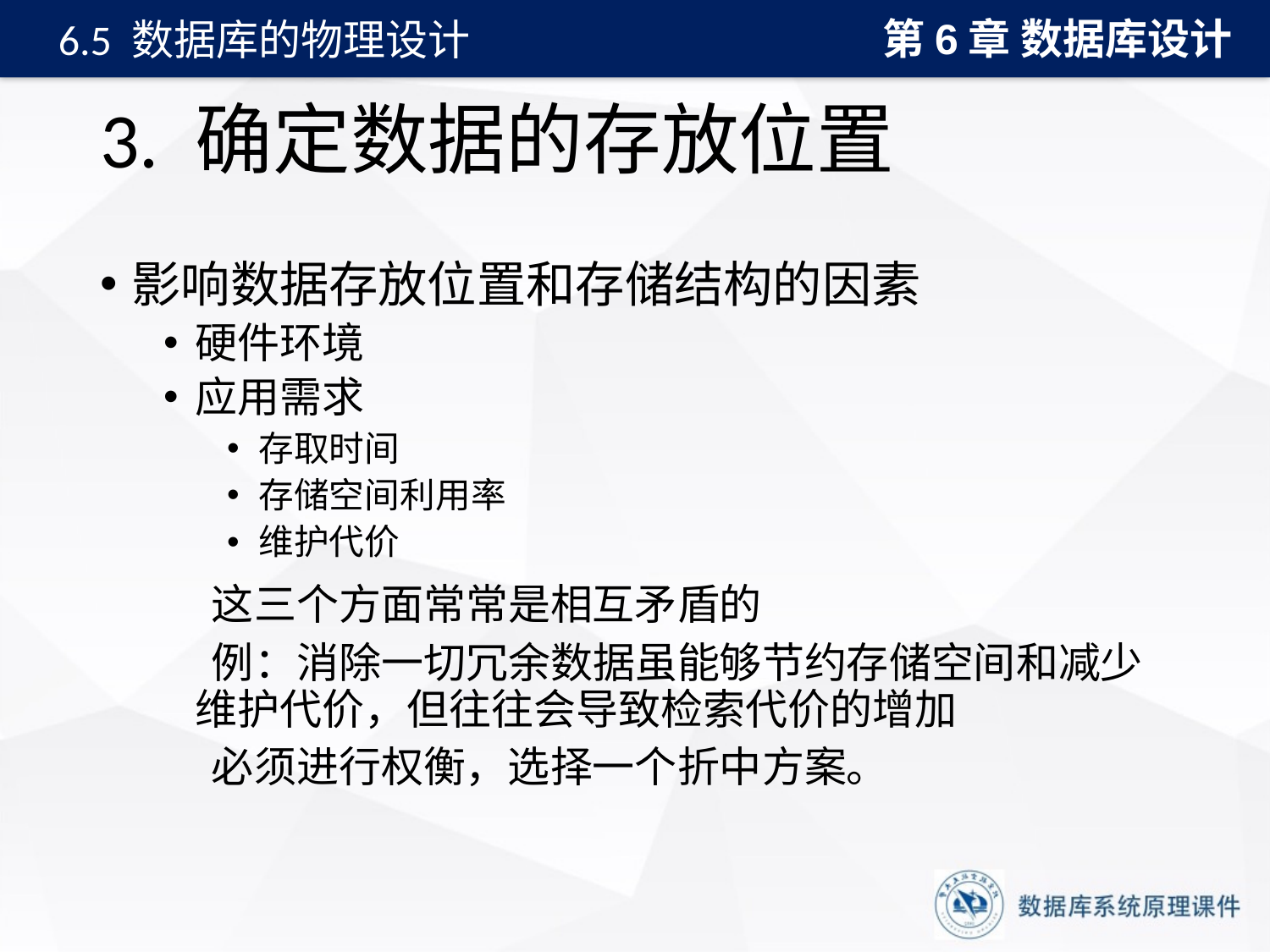

第6章 数据库设计
6.5 数据库的物理设计
# 3. 确定数据的存放位置
影响数据存放位置和存储结构的因素
硬件环境
应用需求
存取时间
存储空间利用率
维护代价
    这三个方面常常是相互矛盾的
    例：消除一切冗余数据虽能够节约存储空间和减少维护代价，但往往会导致检索代价的增加
    必须进行权衡，选择一个折中方案。